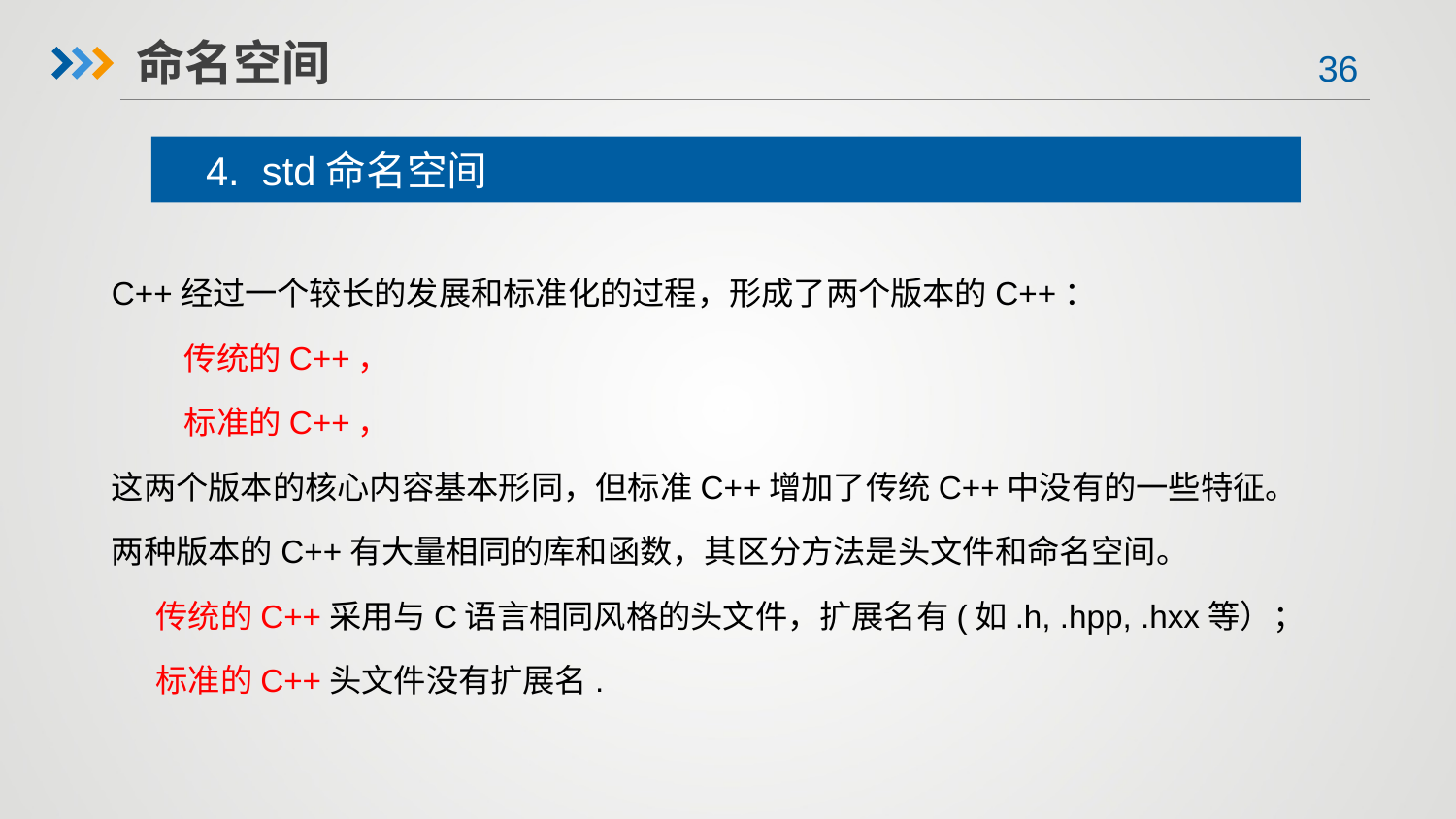

命名空间

4.  std命名空间
C++经过一个较长的发展和标准化的过程，形成了两个版本的C++：
传统的C++，
标准的C++，
这两个版本的核心内容基本形同，但标准C++增加了传统C++中没有的一些特征。
两种版本的C++有大量相同的库和函数，其区分方法是头文件和命名空间。
     传统的C++采用与C语言相同风格的头文件，扩展名有(如.h, .hpp, .hxx等）；
     标准的C++头文件没有扩展名.